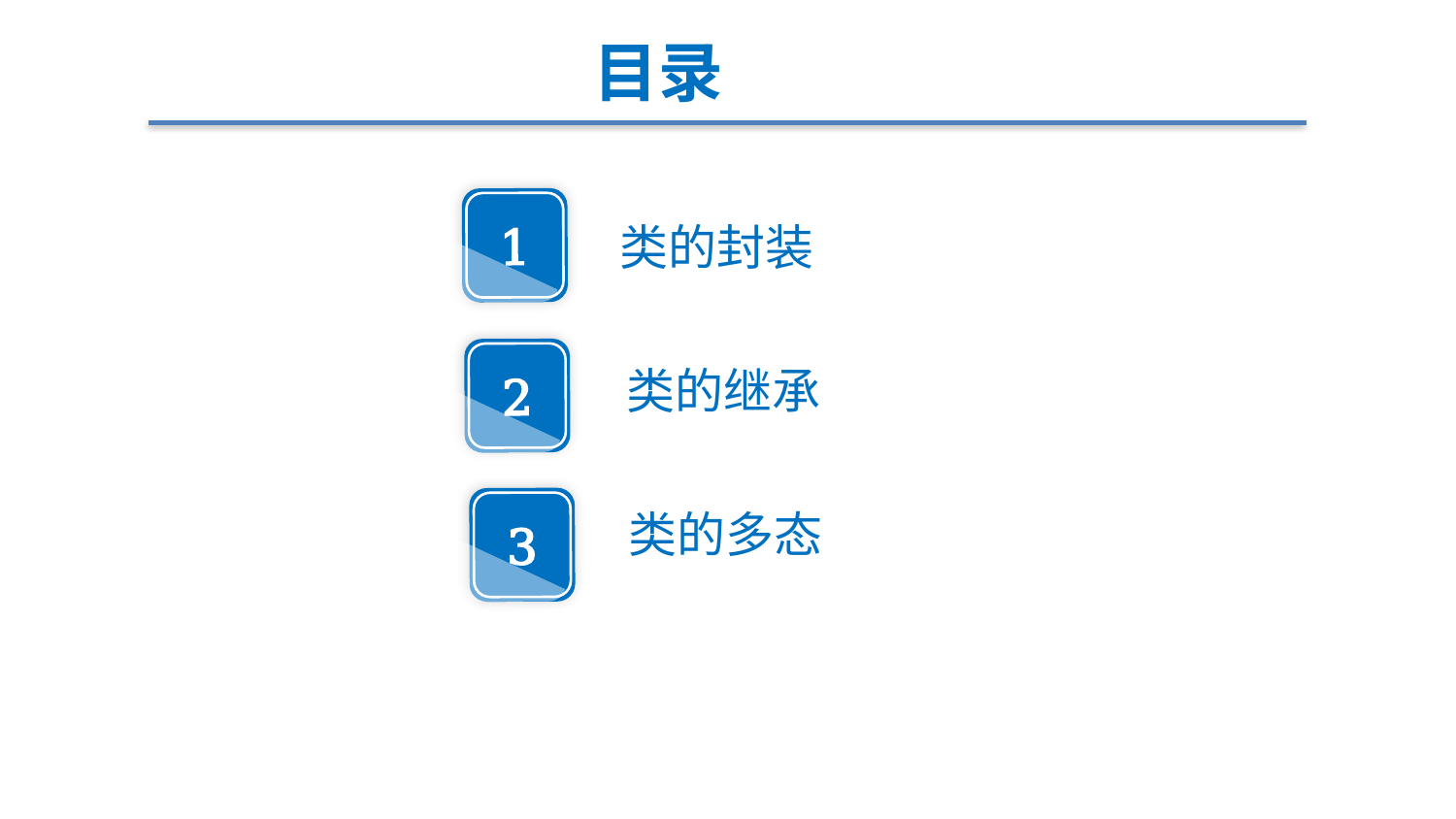

# 目录
1

类的封装
2

类的继承
3

类的多态